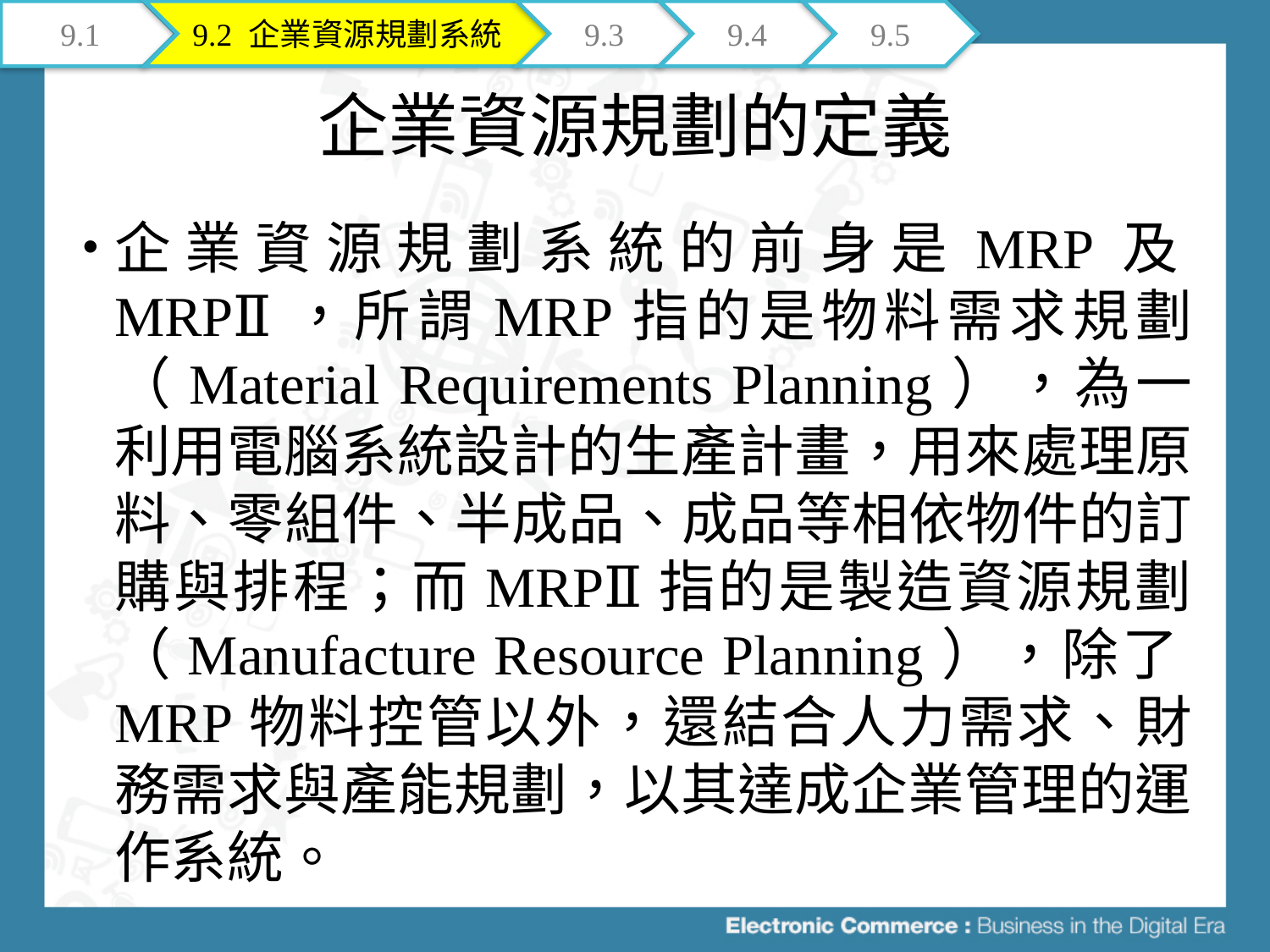

9.1
9.2 企業資源規劃系統
9.3
9.4
9.5
# 企業資源規劃的定義
企業資源規劃系統的前身是MRP及MRPⅡ，所謂MRP指的是物料需求規劃（Material Requirements Planning），為一利用電腦系統設計的生產計畫，用來處理原料、零組件、半成品、成品等相依物件的訂購與排程；而MRPⅡ指的是製造資源規劃（Manufacture Resource Planning），除了MRP物料控管以外，還結合人力需求、財務需求與產能規劃，以其達成企業管理的運作系統。